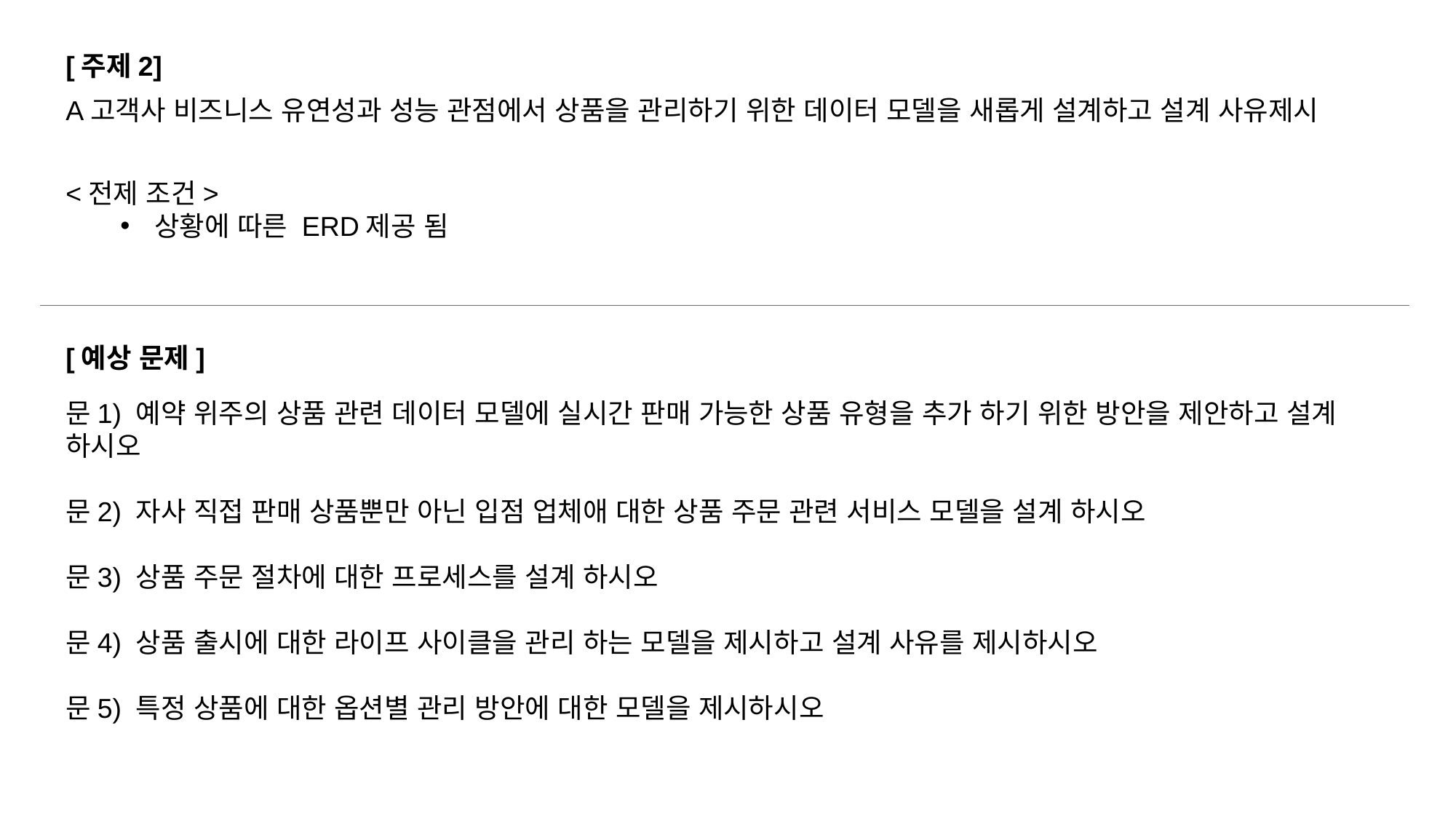

[주제2]
A고객사 비즈니스 유연성과 성능 관점에서 상품을 관리하기 위한 데이터 모델을 새롭게 설계하고 설계 사유제시
<전제 조건>
상황에 따른 ERD제공 됨
[예상 문제]
문1) 예약 위주의 상품 관련 데이터 모델에 실시간 판매 가능한 상품 유형을 추가 하기 위한 방안을 제안하고 설계 하시오

문2) 자사 직접 판매 상품뿐만 아닌 입점 업체애 대한 상품 주문 관련 서비스 모델을 설계 하시오

문3) 상품 주문 절차에 대한 프로세스를 설계 하시오

문4) 상품 출시에 대한 라이프 사이클을 관리 하는 모델을 제시하고 설계 사유를 제시하시오

문5) 특정 상품에 대한 옵션별 관리 방안에 대한 모델을 제시하시오